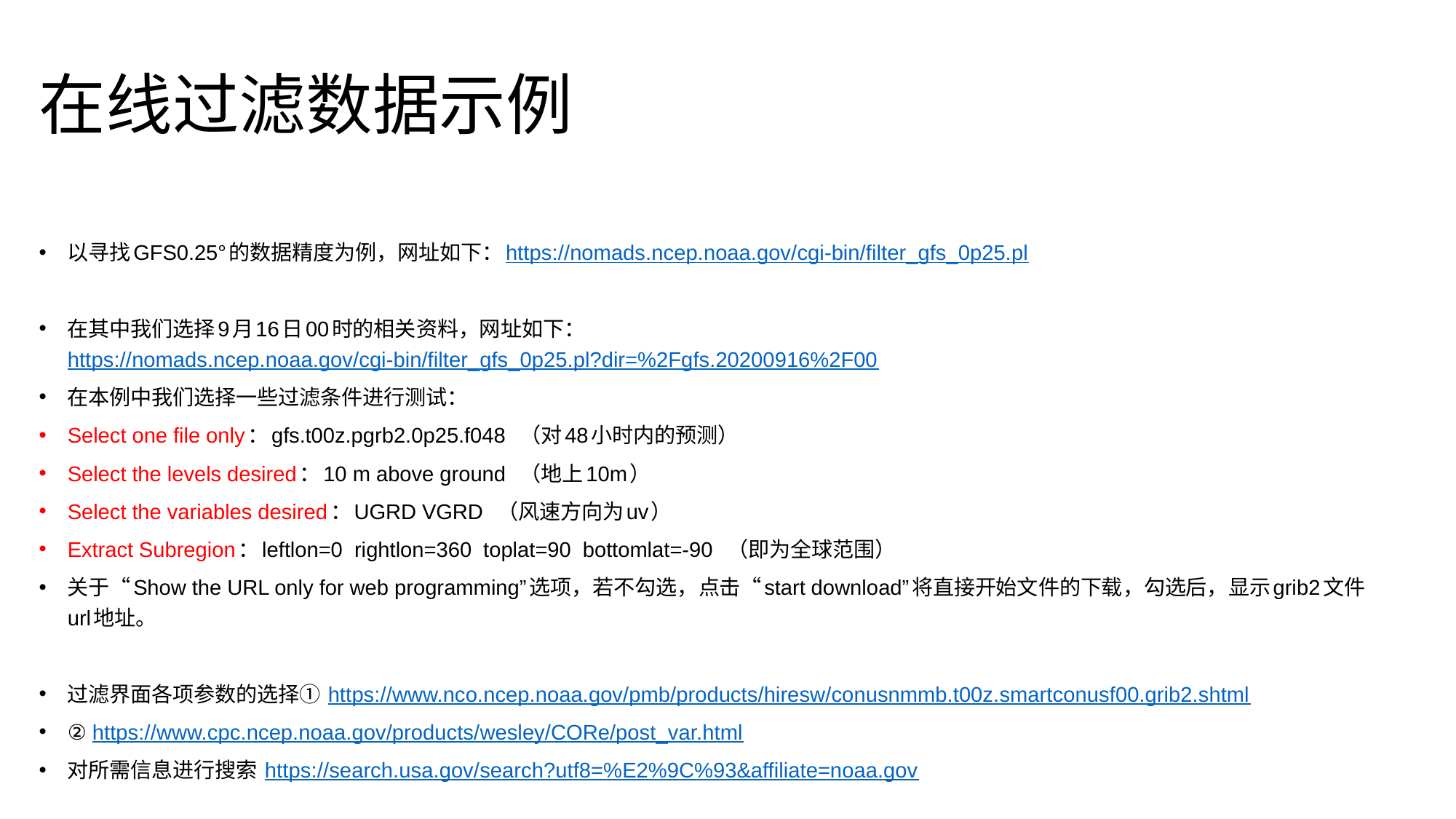

# 在线过滤数据示例
以寻找GFS0.25°的数据精度为例，网址如下：https://nomads.ncep.noaa.gov/cgi-bin/filter_gfs_0p25.pl

在其中我们选择9月16日00时的相关资料，网址如下：https://nomads.ncep.noaa.gov/cgi-bin/filter_gfs_0p25.pl?dir=%2Fgfs.20200916%2F00
在本例中我们选择一些过滤条件进行测试：
Select one file only：gfs.t00z.pgrb2.0p25.f048  （对48小时内的预测）
Select the levels desired：10 m above ground  （地上10m）
Select the variables desired：UGRD VGRD  （风速方向为uv）
Extract Subregion：leftlon=0  rightlon=360  toplat=90  bottomlat=-90  （即为全球范围）
关于“Show the URL only for web programming”选项，若不勾选，点击“start download”将直接开始文件的下载，勾选后，显示grib2文件url地址。

过滤界面各项参数的选择① https://www.nco.ncep.noaa.gov/pmb/products/hiresw/conusnmmb.t00z.smartconusf00.grib2.shtml
② https://www.cpc.ncep.noaa.gov/products/wesley/CORe/post_var.html
对所需信息进行搜索 https://search.usa.gov/search?utf8=%E2%9C%93&affiliate=noaa.gov